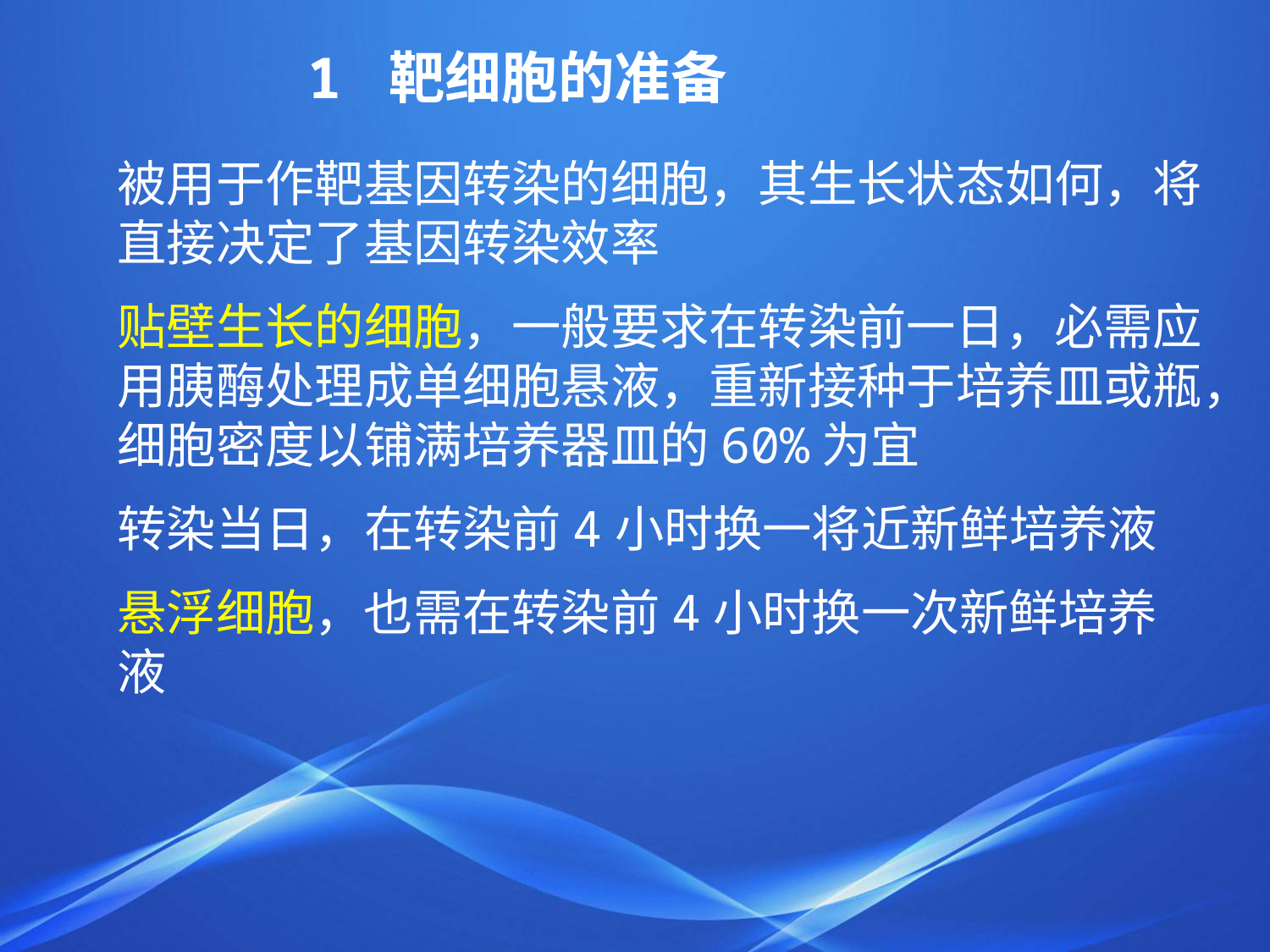

1 靶细胞的准备
被用于作靶基因转染的细胞，其生长状态如何，将直接决定了基因转染效率
贴壁生长的细胞，一般要求在转染前一日，必需应用胰酶处理成单细胞悬液，重新接种于培养皿或瓶，细胞密度以铺满培养器皿的60%为宜
转染当日，在转染前4小时换一将近新鲜培养液
悬浮细胞，也需在转染前4小时换一次新鲜培养液

、